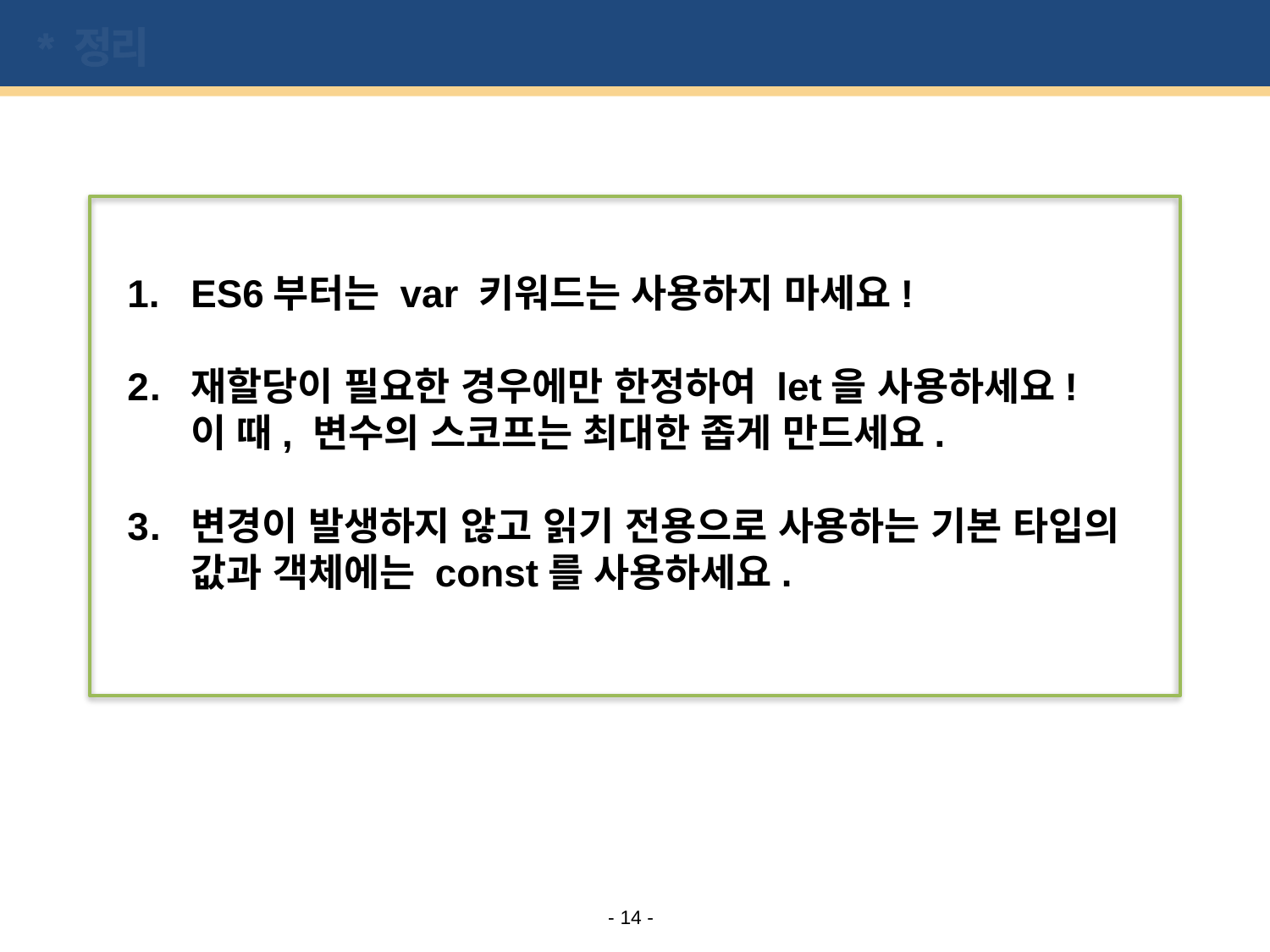

# * 정리

ES6부터는 var 키워드는 사용하지 마세요!

재할당이 필요한 경우에만 한정하여 let을 사용하세요!
이 때, 변수의 스코프는 최대한 좁게 만드세요.

변경이 발생하지 않고 읽기 전용으로 사용하는 기본 타입의 값과 객체에는 const를 사용하세요.